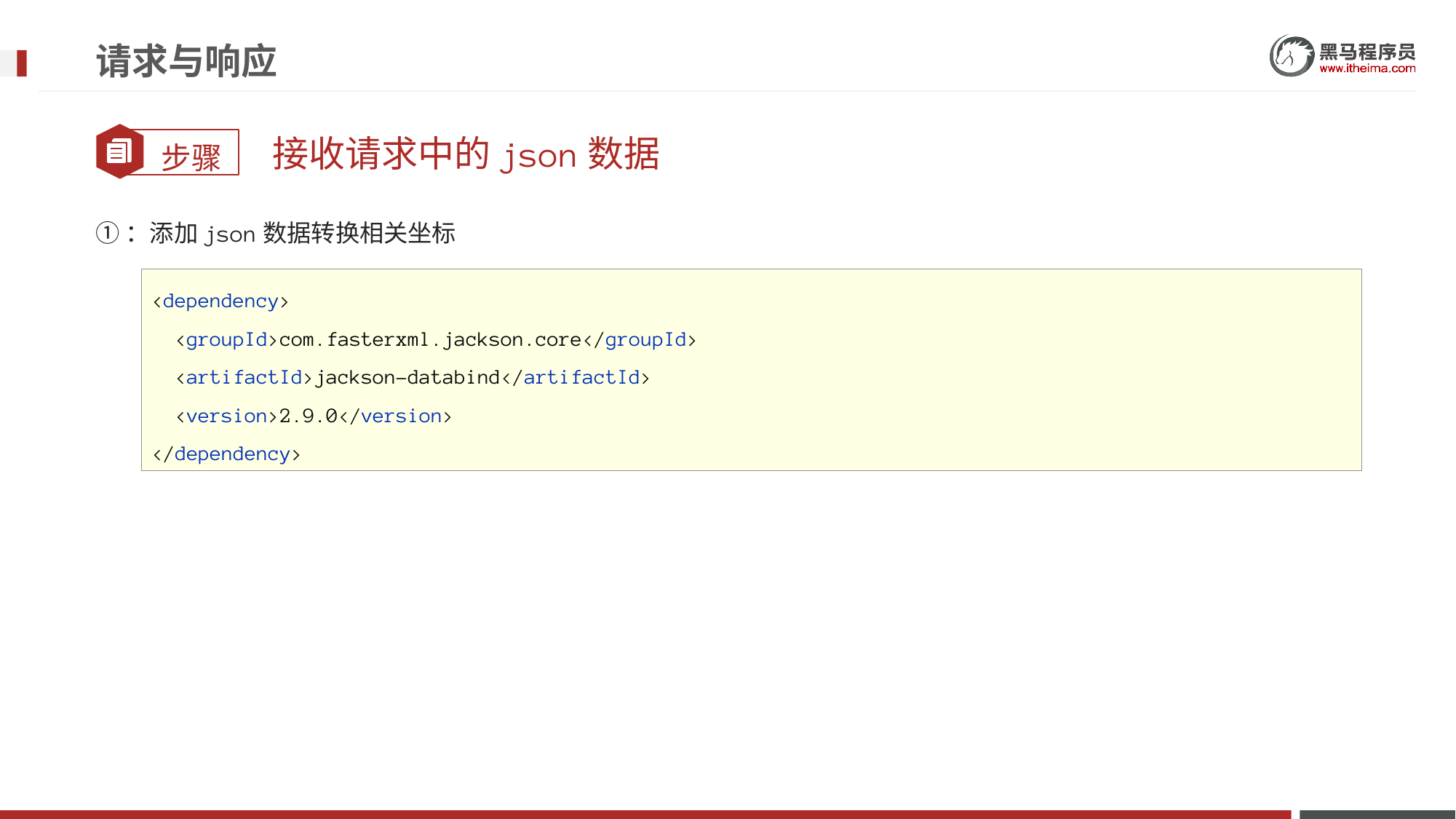

# 请求与响应
接收请求中的json数据
①：添加json数据转换相关坐标
<dependency>
  <groupId>com.fasterxml.jackson.core</groupId>
  <artifactId>jackson-databind</artifactId>
  <version>2.9.0</version>
</dependency>